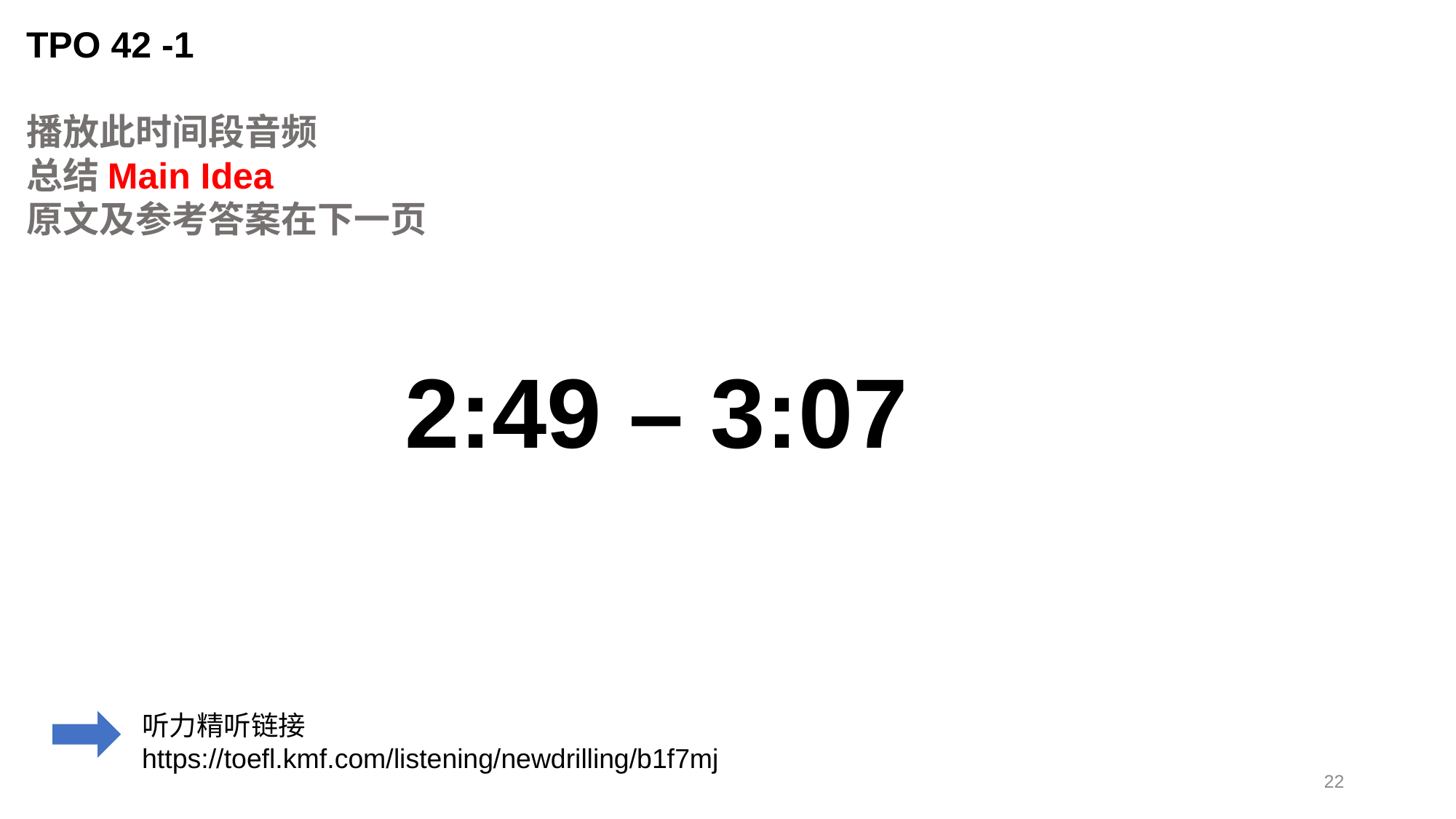

TPO 42 -1

播放此时间段音频
总结Main Idea
原文及参考答案在下一页
2:49 – 3:07
听力精听链接
https://toefl.kmf.com/listening/newdrilling/b1f7mj

22